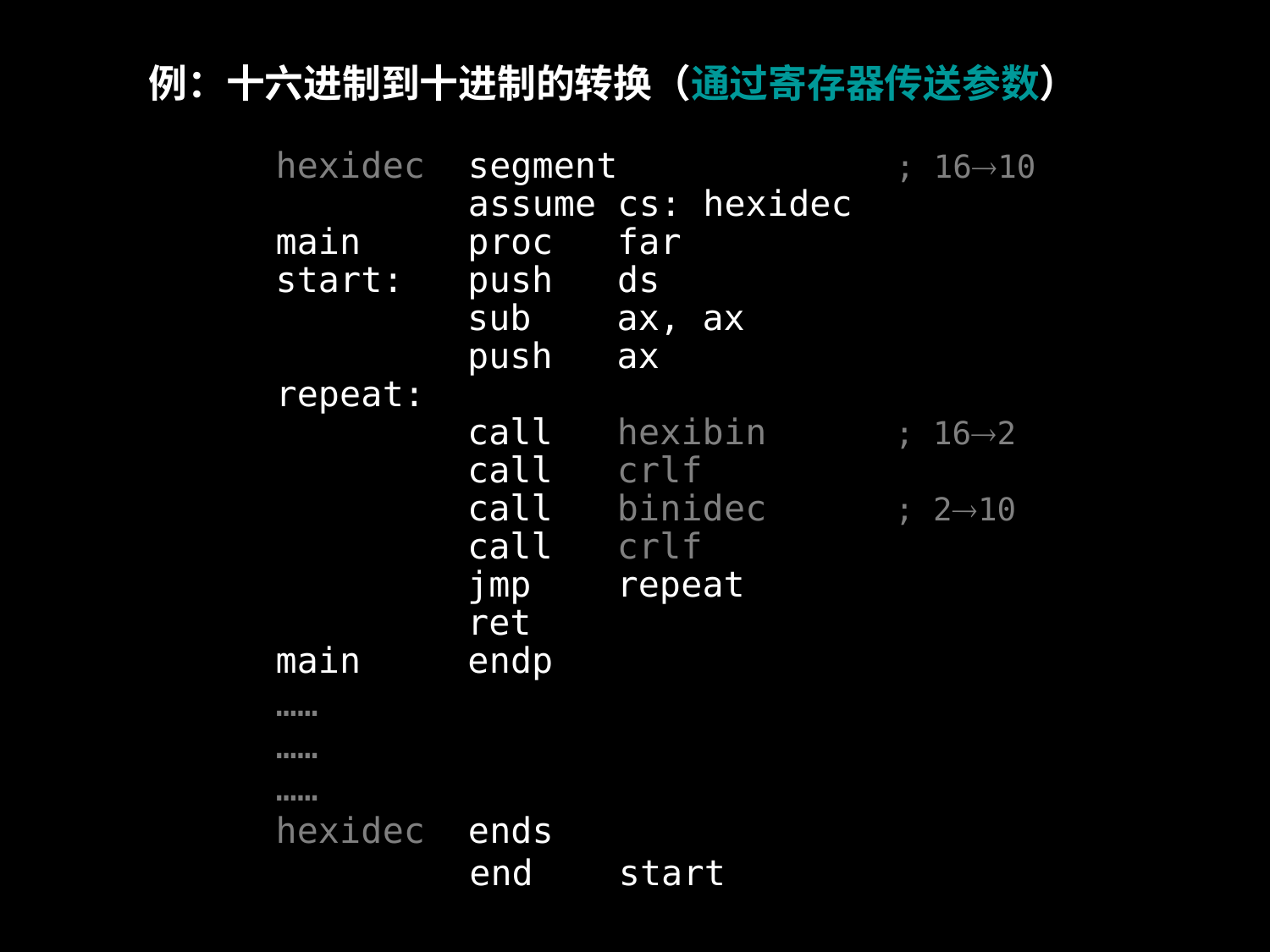

例：十六进制到十进制的转换（通过寄存器传送参数）

hexidec  segment             ; 16→10
         assume cs: hexidec
main     proc   far
start:   push   ds
      sub    ax, ax
      push   ax
repeat:
      call   hexibin      ; 16→2
      call   crlf
      call   binidec      ; 2→10
      call   crlf
      jmp    repeat
      ret
main     endp
……
……
……
hexidec  ends
               end    start
33